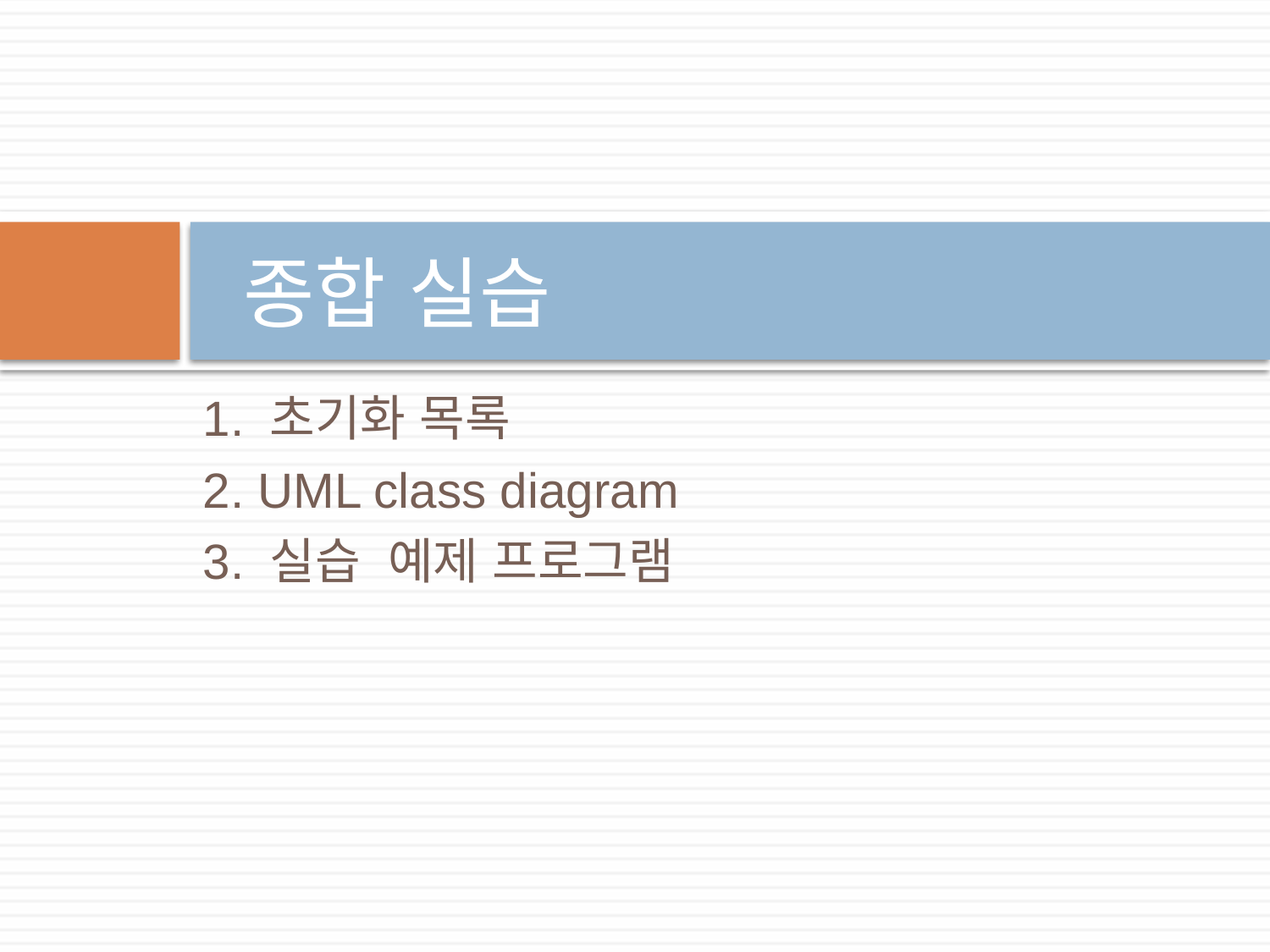

# 종합 실습

1. 초기화 목록
2. UML class diagram
3. 실습  예제 프로그램